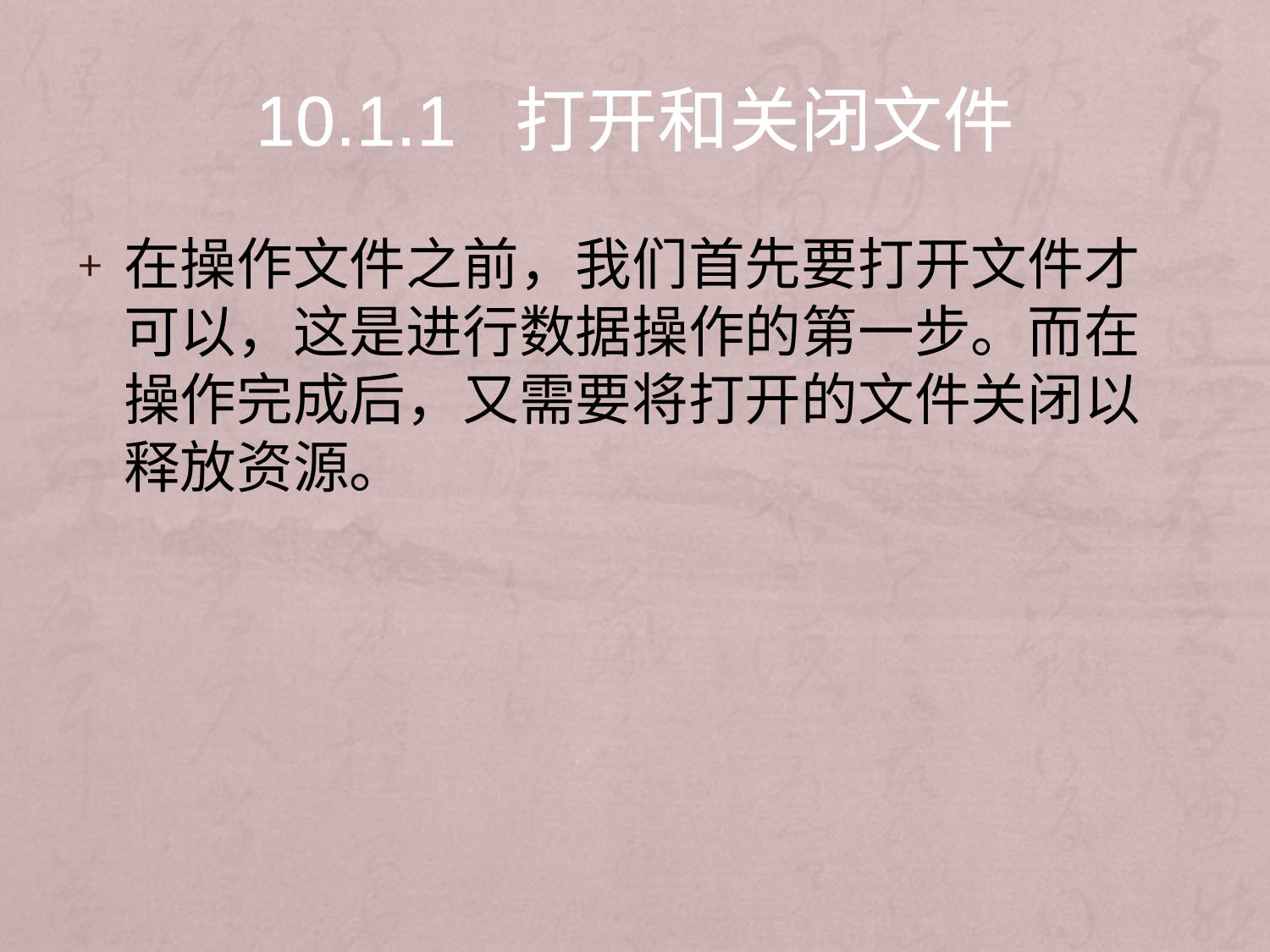

# 10.1.1  打开和关闭文件
在操作文件之前，我们首先要打开文件才可以，这是进行数据操作的第一步。而在操作完成后，又需要将打开的文件关闭以释放资源。